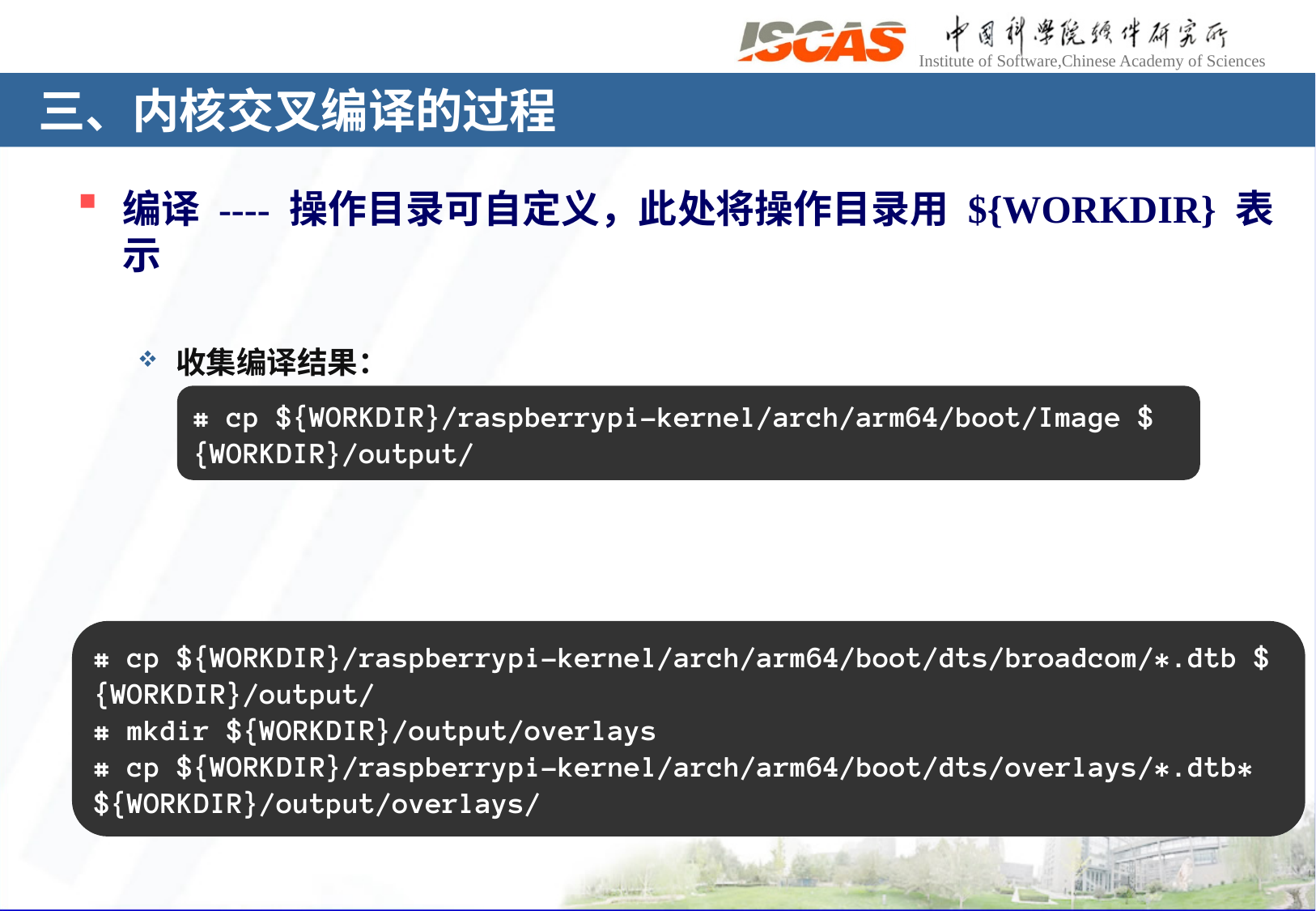

# 三、内核交叉编译的过程
编译 ---- 操作目录可自定义，此处将操作目录用 ${WORKDIR} 表示

收集编译结果：
内核镜像

设备树文件等：

# cp ${WORKDIR}/raspberrypi-kernel/arch/arm64/boot/Image ${WORKDIR}/output/
# cp ${WORKDIR}/raspberrypi-kernel/arch/arm64/boot/dts/broadcom/*.dtb ${WORKDIR}/output/
# mkdir ${WORKDIR}/output/overlays
# cp ${WORKDIR}/raspberrypi-kernel/arch/arm64/boot/dts/overlays/*.dtb* ${WORKDIR}/output/overlays/